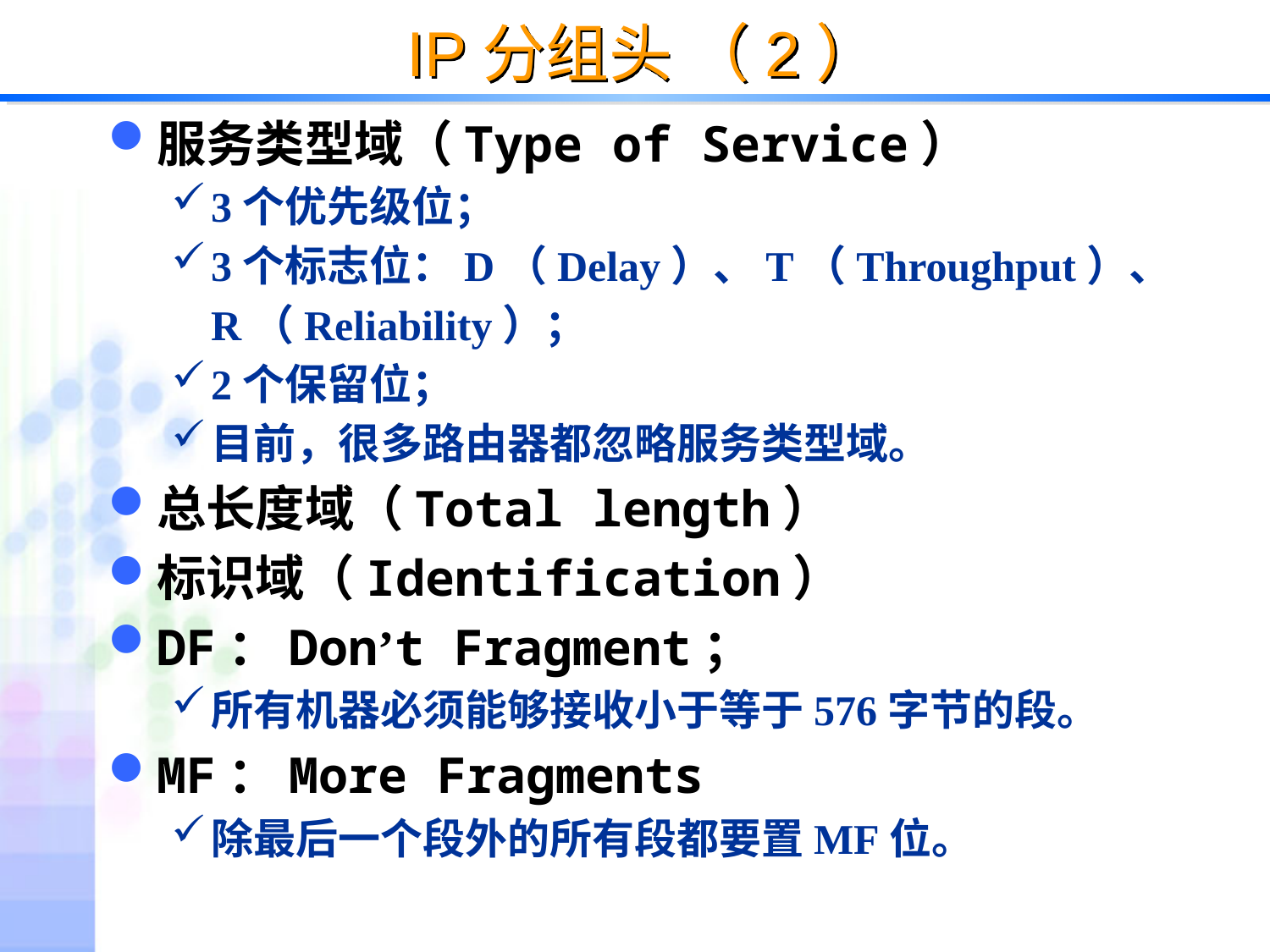

# IP分组头 （2）
服务类型域（Type of Service）
3个优先级位；
3个标志位：D（Delay）、T（Throughput）、
	R（Reliability）；
2个保留位；
目前，很多路由器都忽略服务类型域。
总长度域（Total length）
标识域（Identification）
DF：Don’t Fragment；
所有机器必须能够接收小于等于576字节的段。
MF：More Fragments
除最后一个段外的所有段都要置MF位。